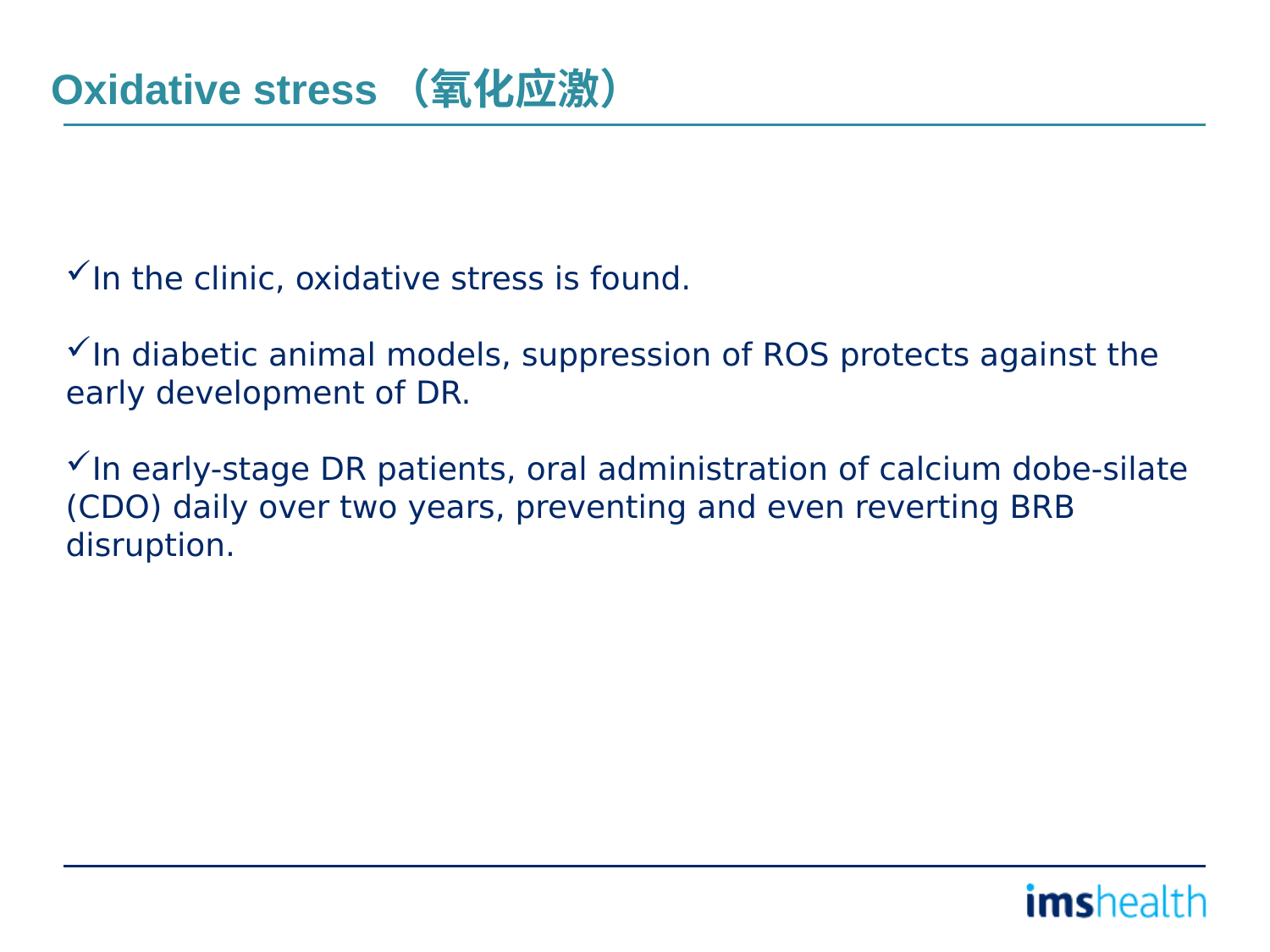

Oxidative stress（氧化应激）
In the clinic, oxidative stress is found.

In diabetic animal models, suppression of ROS protects against the early development of DR.

In early-stage DR patients, oral administration of calcium dobe-silate (CDO) daily over two years, preventing and even reverting BRB disruption.